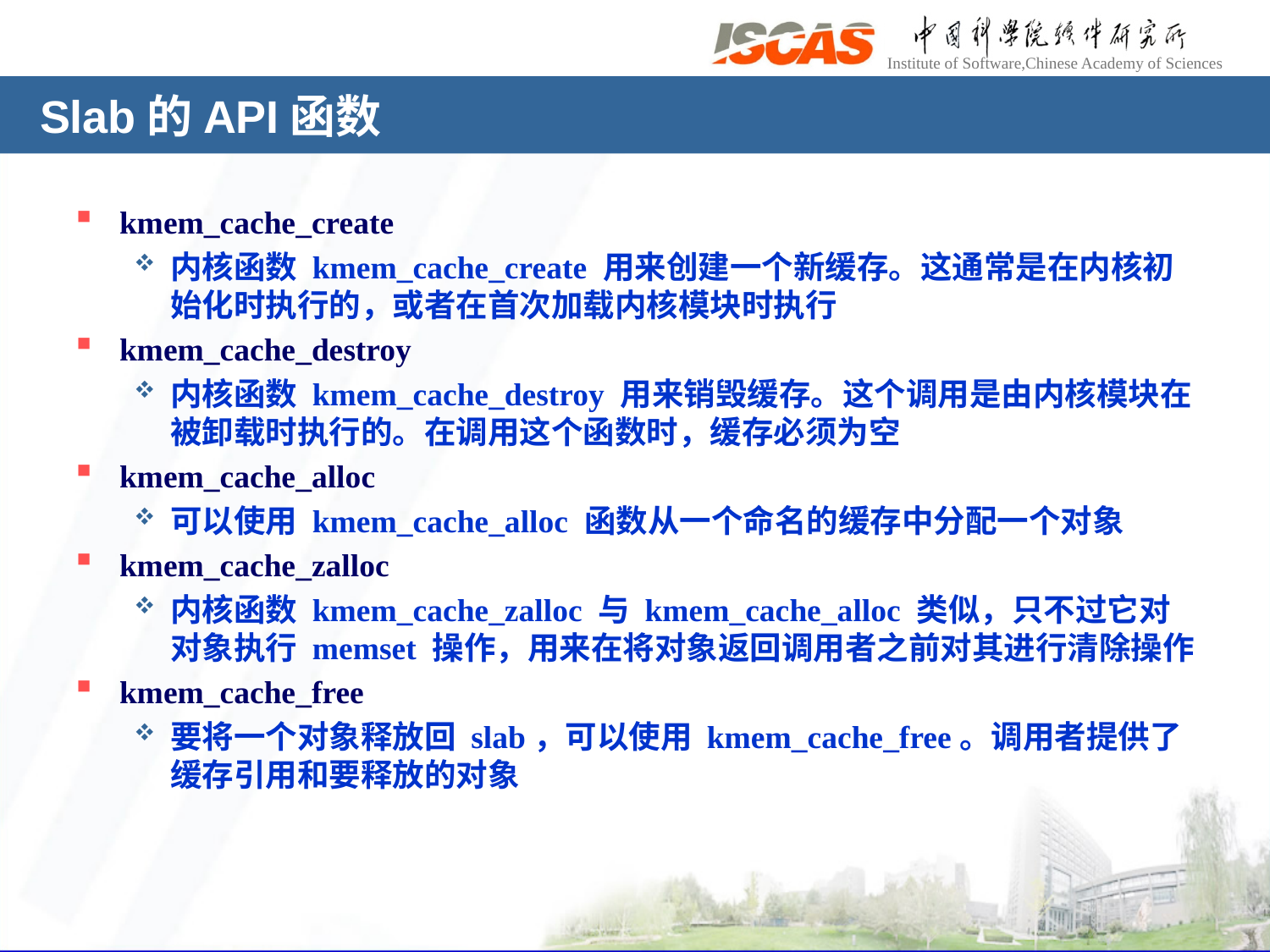

# Slab的API函数
kmem_cache_create
内核函数 kmem_cache_create 用来创建一个新缓存。这通常是在内核初始化时执行的，或者在首次加载内核模块时执行
kmem_cache_destroy
内核函数 kmem_cache_destroy 用来销毁缓存。这个调用是由内核模块在被卸载时执行的。在调用这个函数时，缓存必须为空
kmem_cache_alloc
可以使用 kmem_cache_alloc 函数从一个命名的缓存中分配一个对象
kmem_cache_zalloc
内核函数 kmem_cache_zalloc 与 kmem_cache_alloc 类似，只不过它对对象执行 memset 操作，用来在将对象返回调用者之前对其进行清除操作
kmem_cache_free
要将一个对象释放回 slab，可以使用 kmem_cache_free。调用者提供了缓存引用和要释放的对象